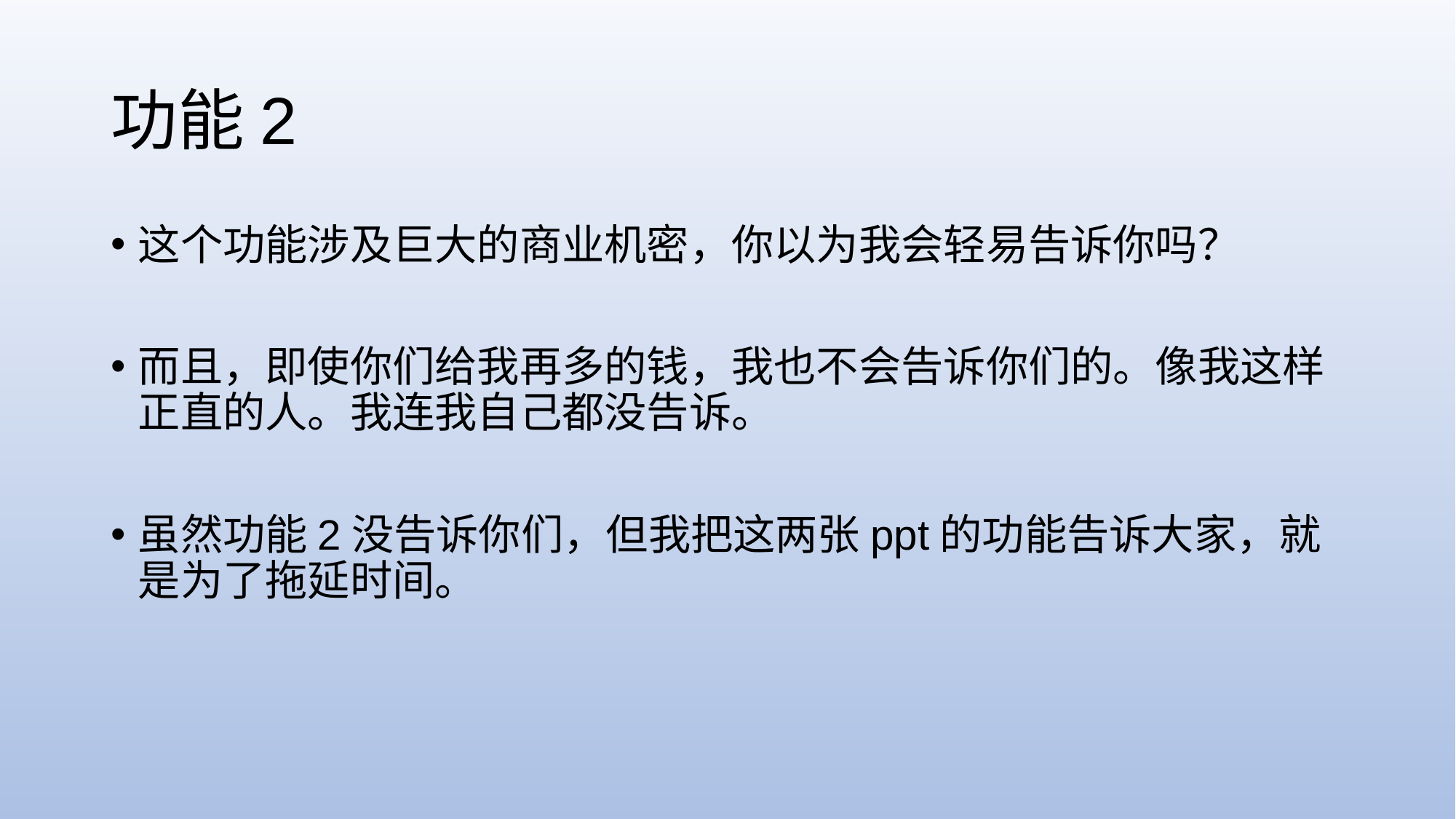

# 功能2
这个功能涉及巨大的商业机密，你以为我会轻易告诉你吗？

而且，即使你们给我再多的钱，我也不会告诉你们的。像我这样正直的人。我连我自己都没告诉。

虽然功能2没告诉你们，但我把这两张ppt的功能告诉大家，就是为了拖延时间。